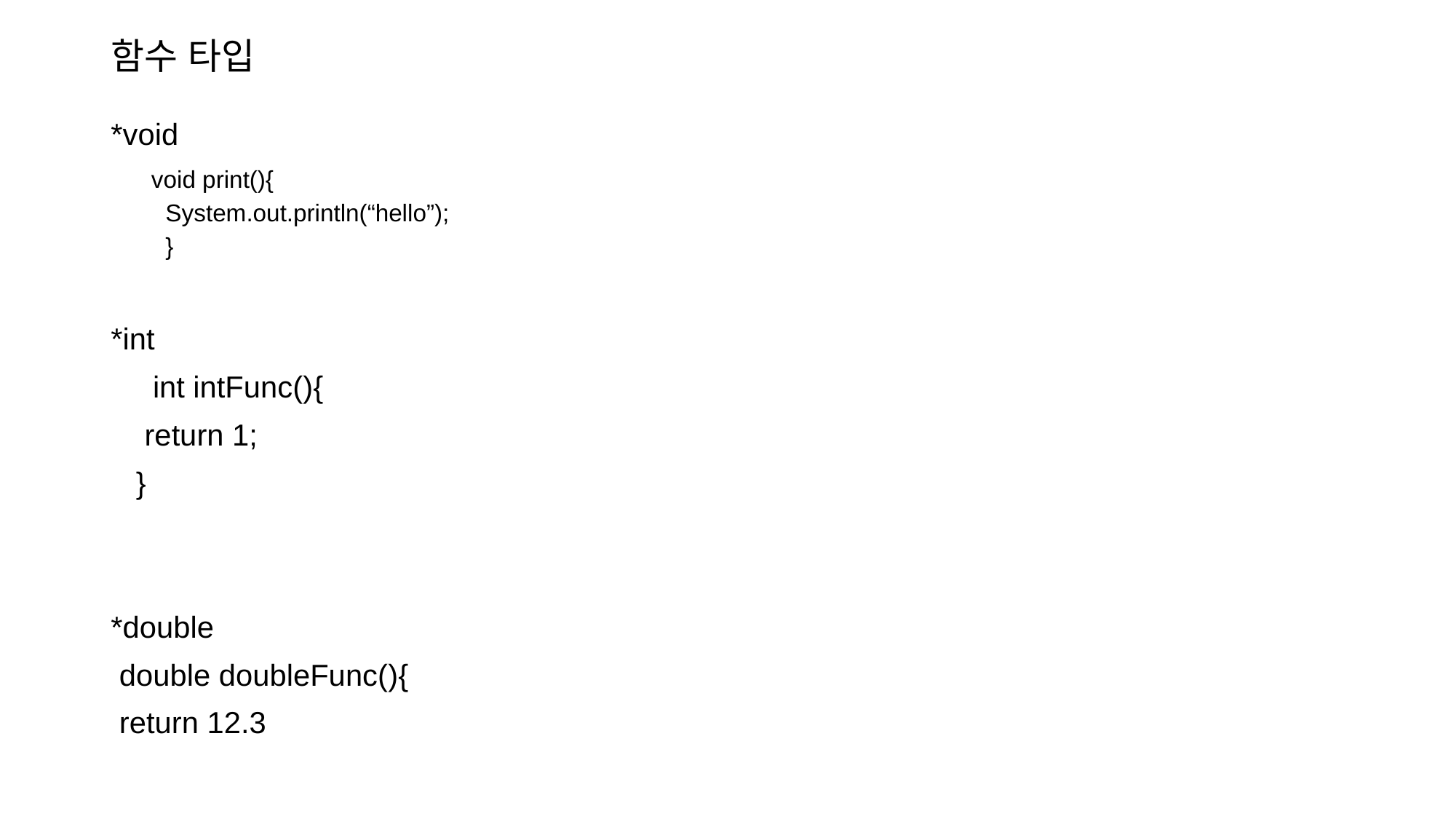

# 함수 타입
*void
      void print(){
System.out.println(“hello”);
}

*int
     int intFunc(){
    return 1;
   }

*double
 double doubleFunc(){
 return 12.3